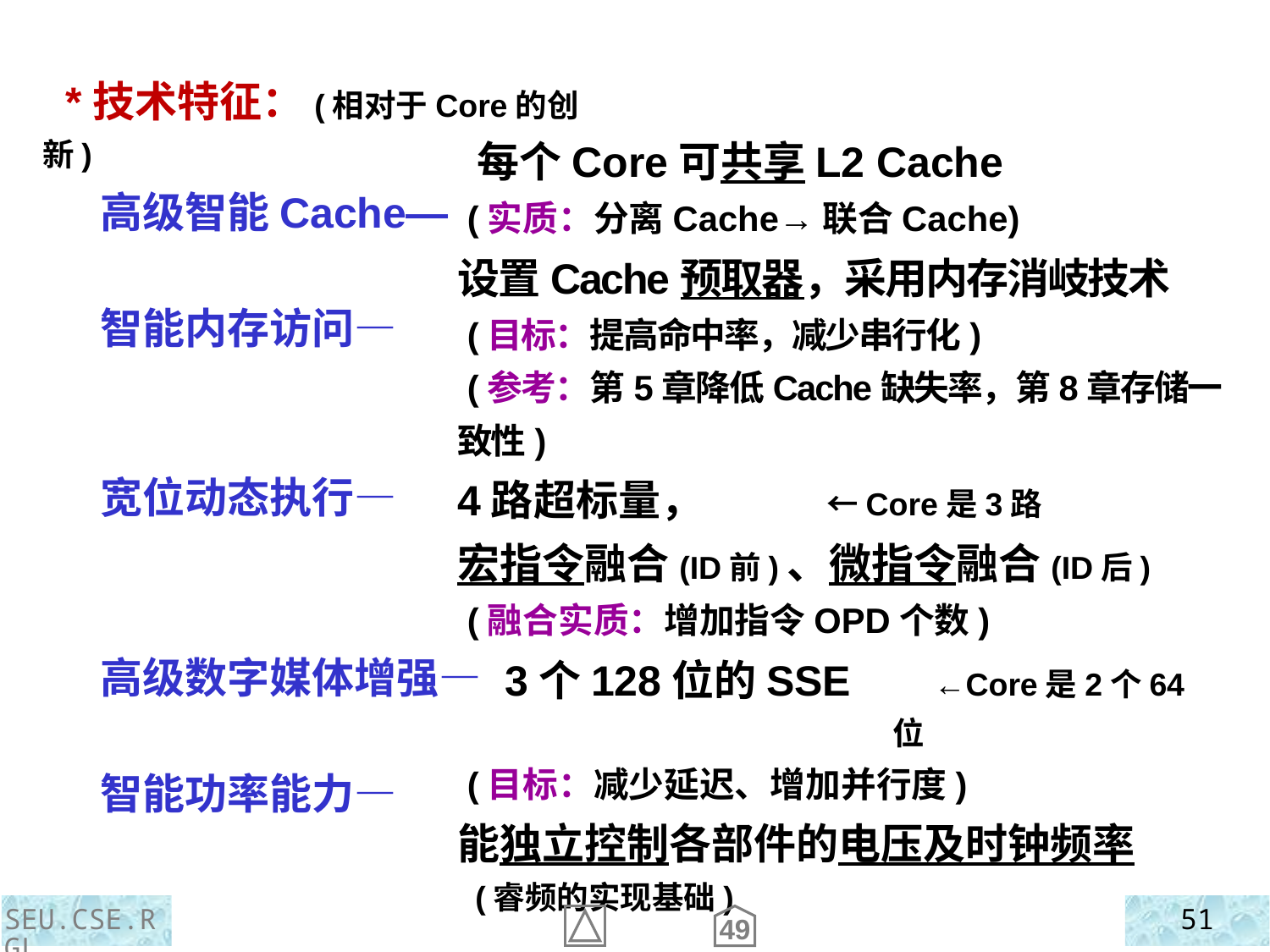

*技术特征：(相对于Core的创新)
     高级智能Cache—

     智能内存访问—

     宽位动态执行—

     高级数字媒体增强—

     智能功率能力—
 每个Core可共享L2 Cache
 (实质：分离Cache→联合Cache)
设置Cache预取器，采用内存消岐技术
 (目标：提高命中率，减少串行化)
 (参考：第5章降低Cache缺失率，第8章存储一致性)
4路超标量，             ←Core是3路
宏指令融合(ID前)、微指令融合(ID后)
 (融合实质：增加指令OPD个数)
    3个128位的SSE       ←Core是2个64位
 (目标：减少延迟、增加并行度)
能独立控制各部件的电压及时钟频率
  (睿频的实现基础)
SEU.CSE.RGL
51
49